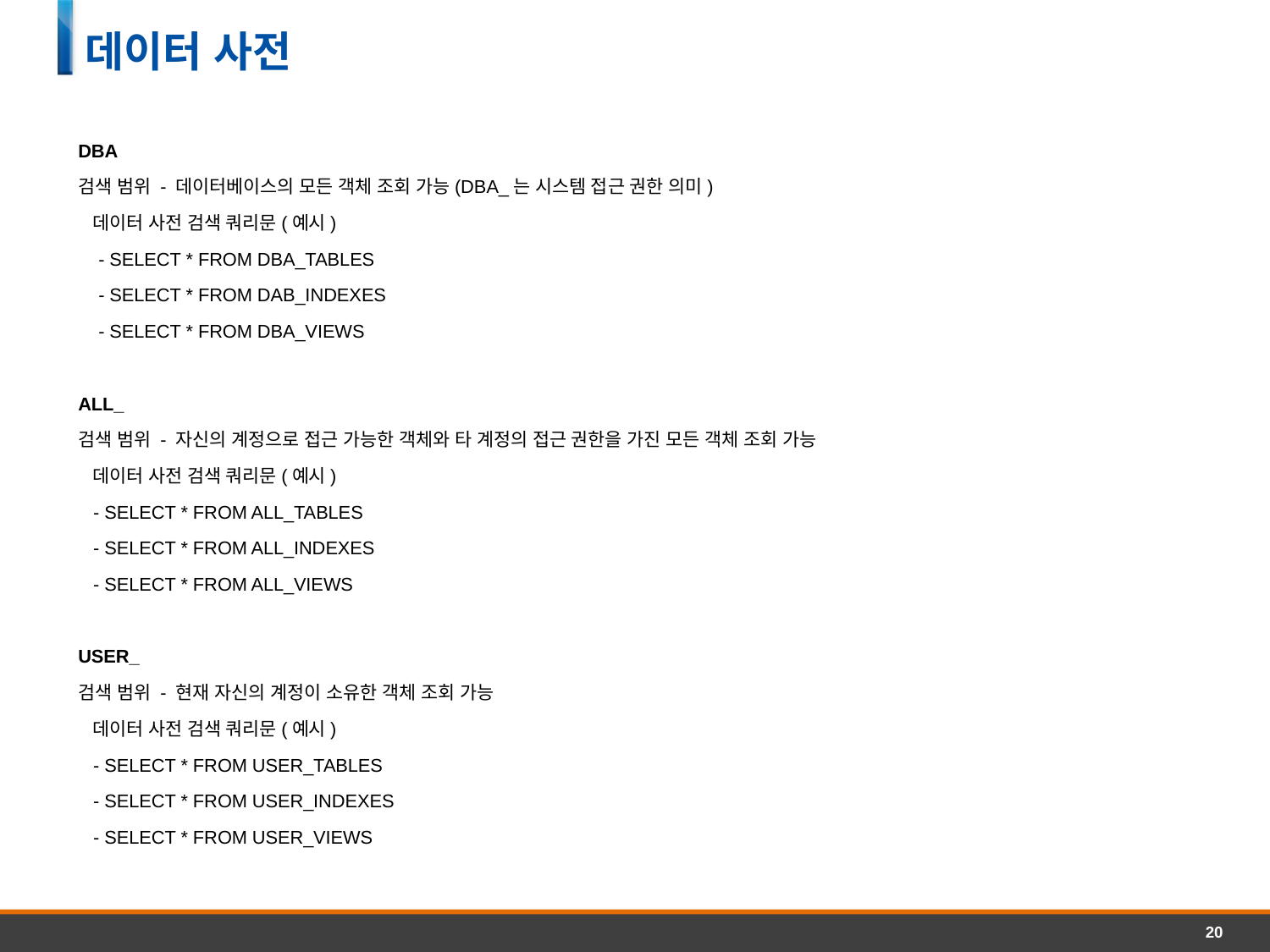

데이터 사전
DBA
검색 범위 - 데이터베이스의 모든 객체 조회 가능(DBA_는 시스템 접근 권한 의미)
  데이터 사전 검색 쿼리문(예시)
    - SELECT * FROM DBA_TABLES
    - SELECT * FROM DAB_INDEXES
    - SELECT * FROM DBA_VIEWS

ALL_
검색 범위 - 자신의 계정으로 접근 가능한 객체와 타 계정의 접근 권한을 가진 모든 객체 조회 가능
  데이터 사전 검색 쿼리문(예시)
   - SELECT * FROM ALL_TABLES
   - SELECT * FROM ALL_INDEXES
   - SELECT * FROM ALL_VIEWS

USER_
검색 범위 - 현재 자신의 계정이 소유한 객체 조회 가능
  데이터 사전 검색 쿼리문(예시)
   - SELECT * FROM USER_TABLES
   - SELECT * FROM USER_INDEXES
   - SELECT * FROM USER_VIEWS